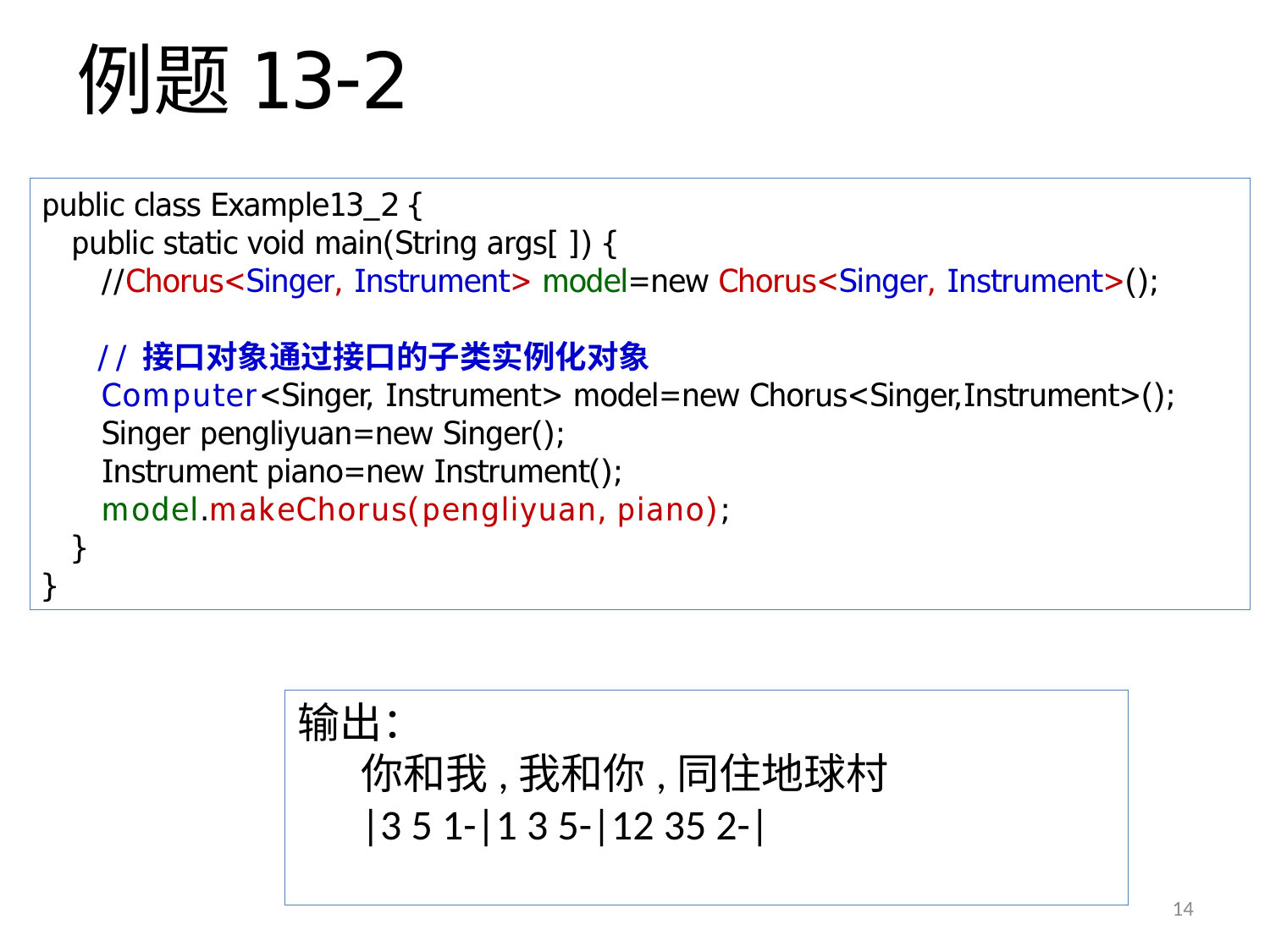

# 例题13-2
public class Example13_2 {
   public static void main(String args[ ]) {
      //Chorus<Singer, Instrument> model=new Chorus<Singer, Instrument>();

      //接口对象通过接口的子类实例化对象
      Computer<Singer, Instrument> model=new Chorus<Singer,Instrument>();
      Singer pengliyuan=new Singer();
      Instrument piano=new Instrument();
      model.makeChorus(pengliyuan, piano);
   }
}
输出：
你和我,我和你,同住地球村
|3 5 1-|1 3 5-|12 35 2-|

14